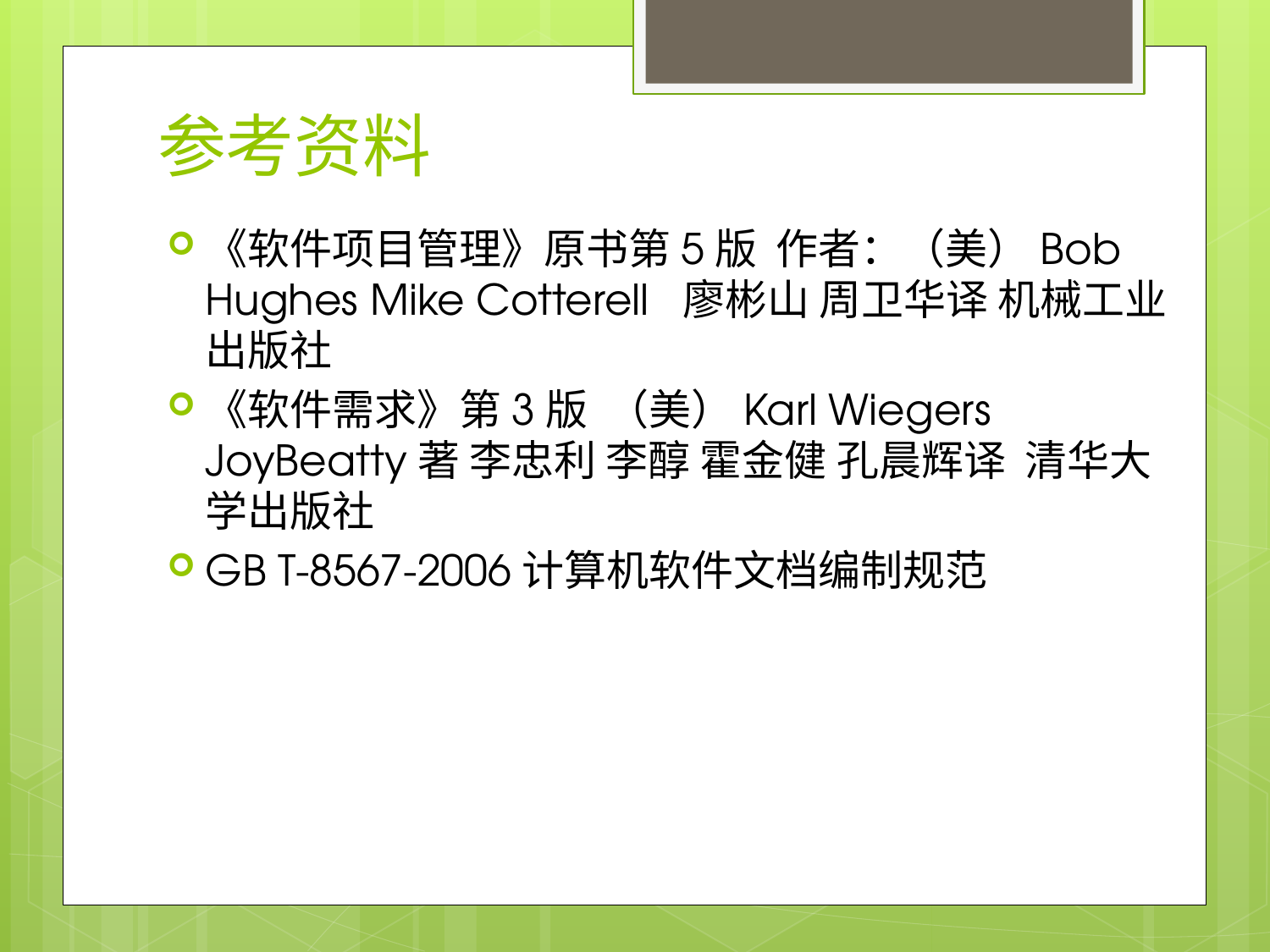

参考资料
《软件项目管理》原书第5版  作者：（美）Bob Hughes Mike Cotterell  廖彬山 周卫华译 机械工业出版社
《软件需求》第3版  （美）Karl Wiegers  JoyBeatty著 李忠利 李醇 霍金健 孔晨辉译  清华大学出版社
GB T-8567-2006计算机软件文档编制规范